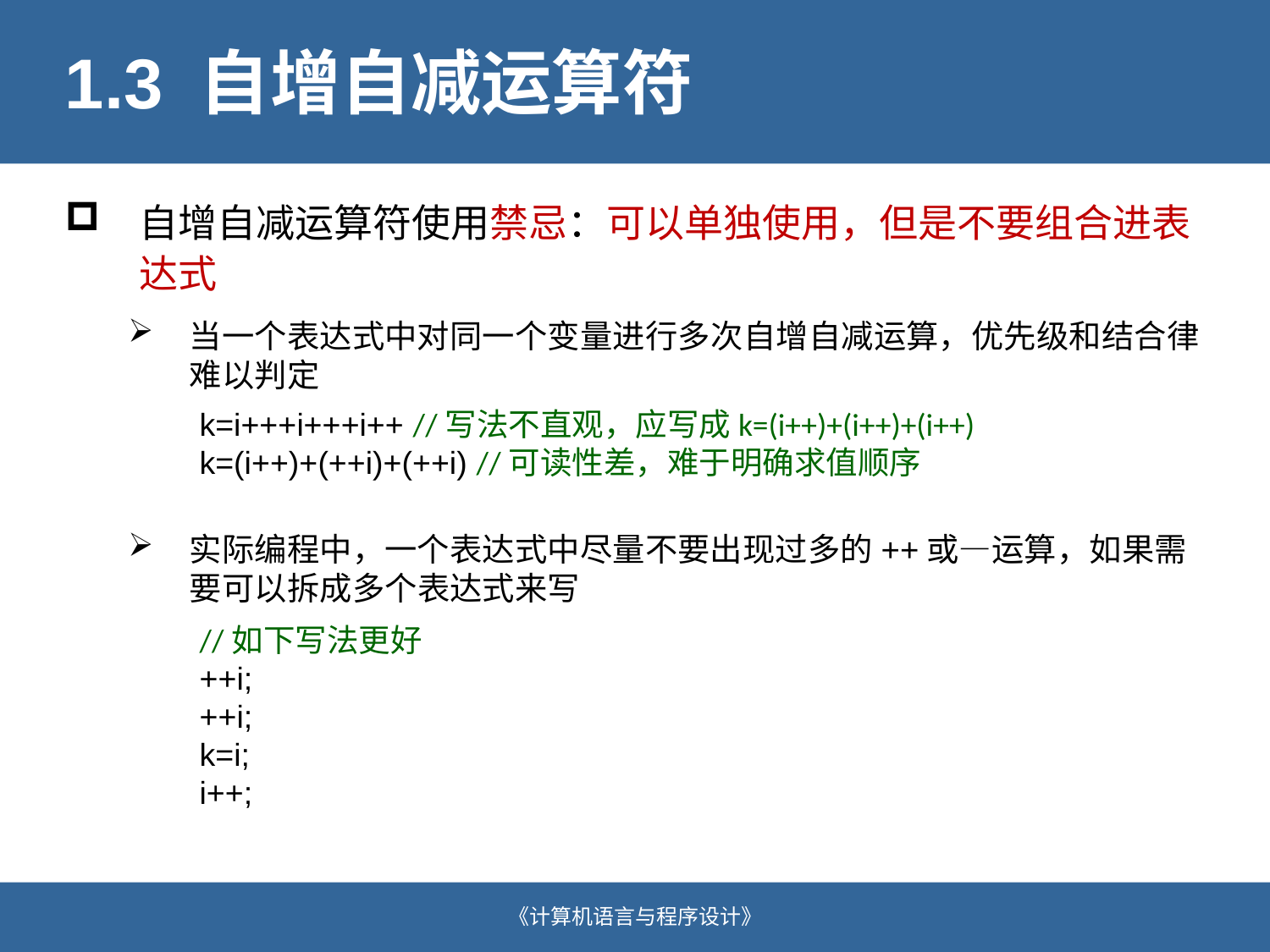

# 1.3 自增自减运算符
自增自减运算符使用禁忌：可以单独使用，但是不要组合进表达式
当一个表达式中对同一个变量进行多次自增自减运算，优先级和结合律难以判定

实际编程中，一个表达式中尽量不要出现过多的++或—运算，如果需要可以拆成多个表达式来写
k=i+++i+++i++ //写法不直观，应写成k=(i++)+(i++)+(i++)
k=(i++)+(++i)+(++i) //可读性差，难于明确求值顺序
//如下写法更好
++i;
++i;
k=i;
i++;

《计算机语言与程序设计》
27